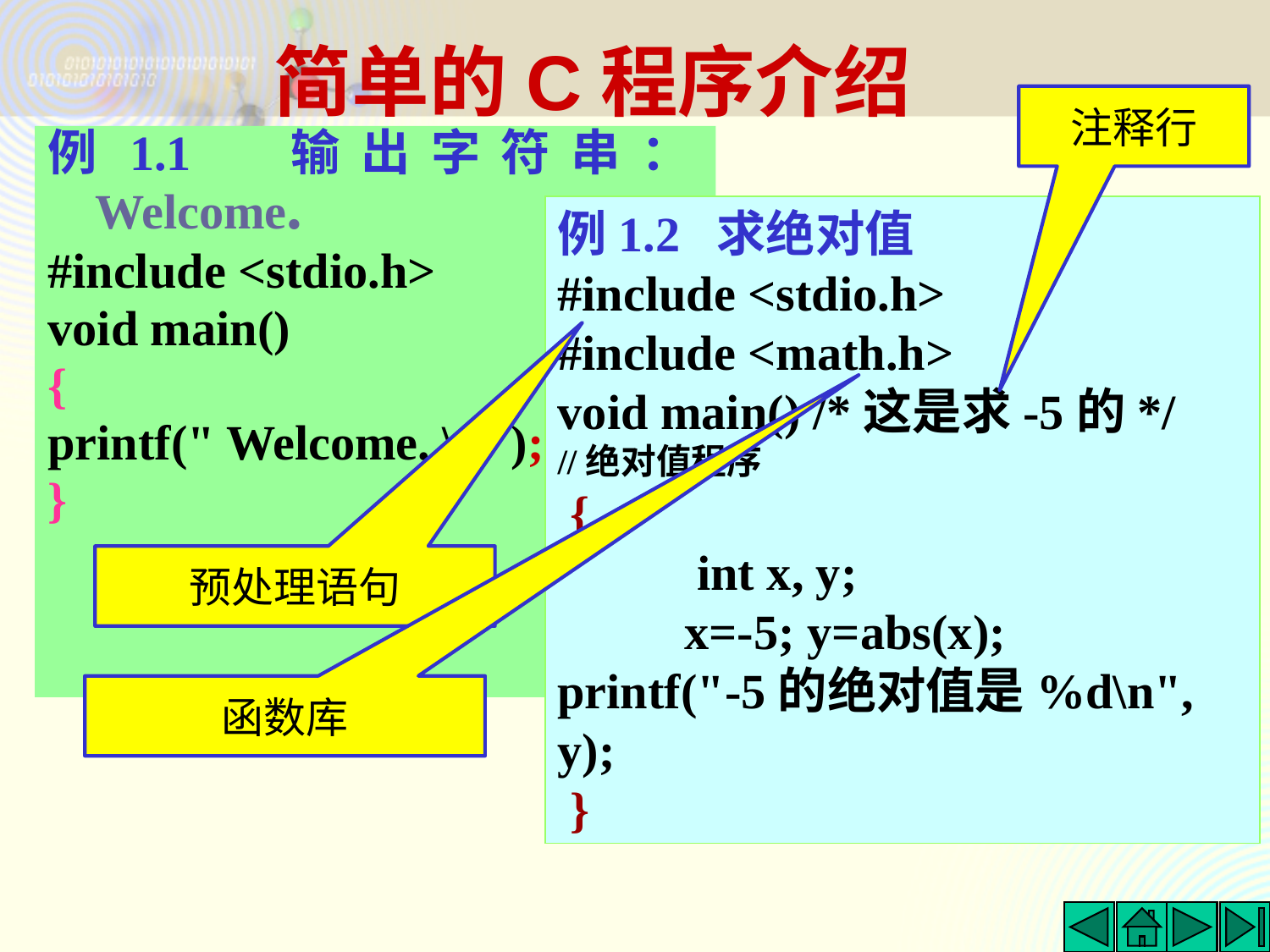

# 简单的C程序介绍
注释行
例1.1  输出字符串：Welcome.
#include <stdio.h>
void main()
{
printf(" Welcome. \n");
}

例1.2  求绝对值
#include <stdio.h>
#include <math.h>
void main() /*这是求-5的*/
//绝对值程序
 {
	 int x, y;
	x=-5; y=abs(x);
printf("-5的绝对值是%d\n", y);
 }
预处理语句
函数库